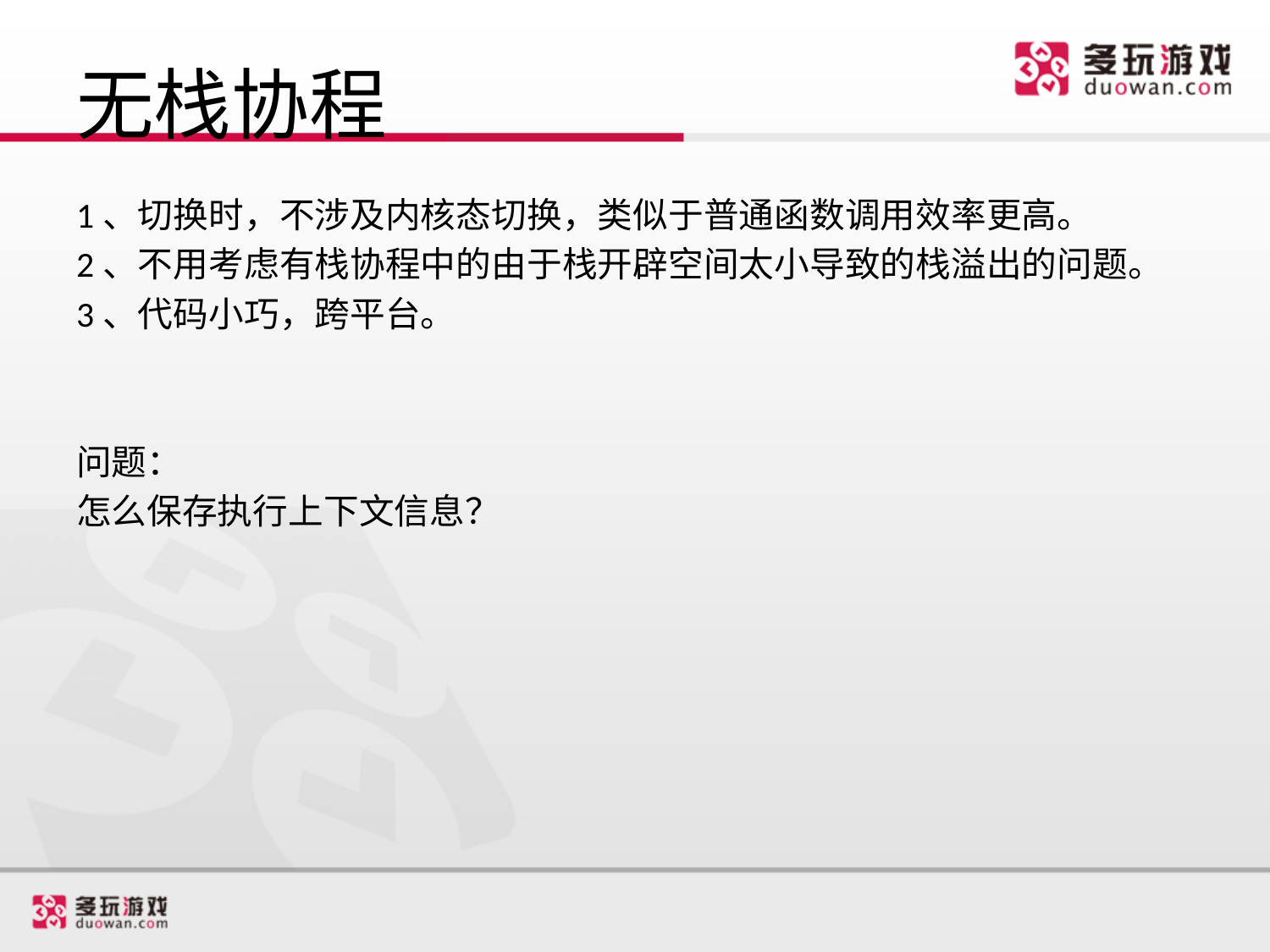

# 无栈协程
1、切换时，不涉及内核态切换，类似于普通函数调用效率更高。
2、不用考虑有栈协程中的由于栈开辟空间太小导致的栈溢出的问题。
3、代码小巧，跨平台。

问题：
怎么保存执行上下文信息？